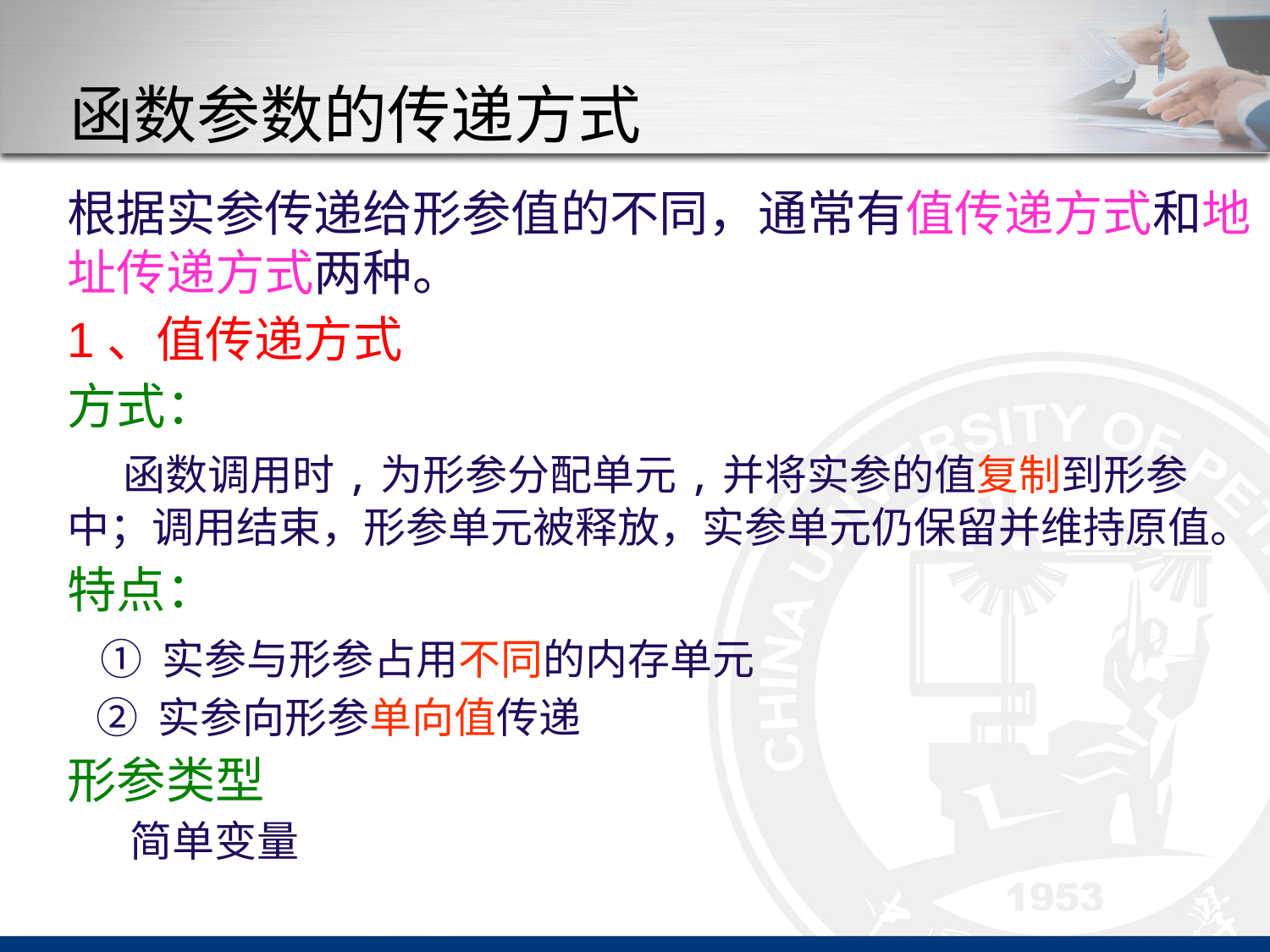

# 函数参数的传递方式
根据实参传递给形参值的不同，通常有值传递方式和地址传递方式两种。
1、值传递方式
方式：
    函数调用时,为形参分配单元,并将实参的值复制到形参中；调用结束，形参单元被释放，实参单元仍保留并维持原值。
特点：
   ① 实参与形参占用不同的内存单元
   ② 实参向形参单向值传递
形参类型
简单变量